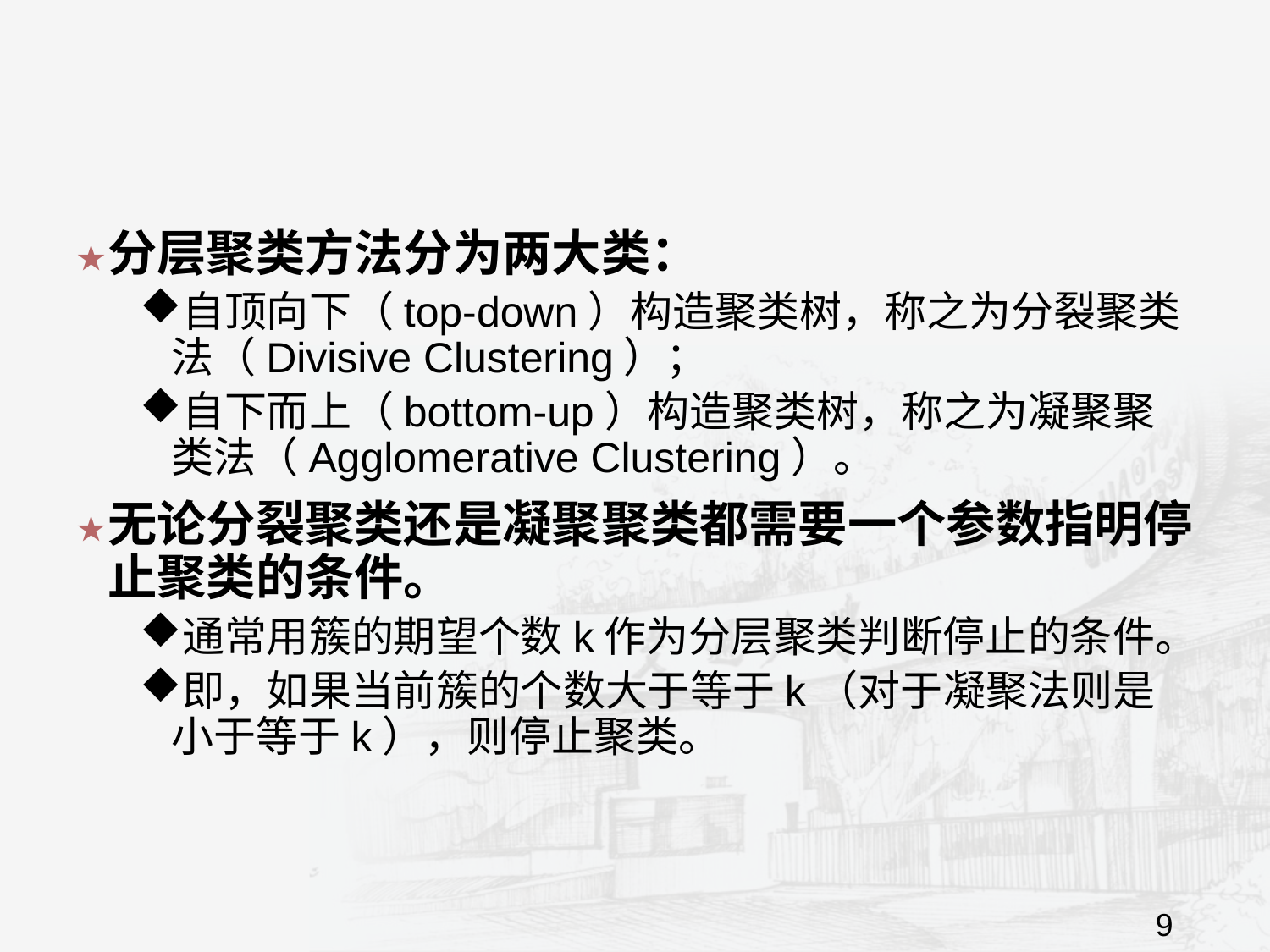

#
分层聚类方法分为两大类：
自顶向下（top-down）构造聚类树，称之为分裂聚类法（Divisive Clustering）；
自下而上（bottom-up）构造聚类树，称之为凝聚聚类法（Agglomerative Clustering）。
无论分裂聚类还是凝聚聚类都需要一个参数指明停止聚类的条件。
通常用簇的期望个数k作为分层聚类判断停止的条件。
即，如果当前簇的个数大于等于k（对于凝聚法则是小于等于k），则停止聚类。
9